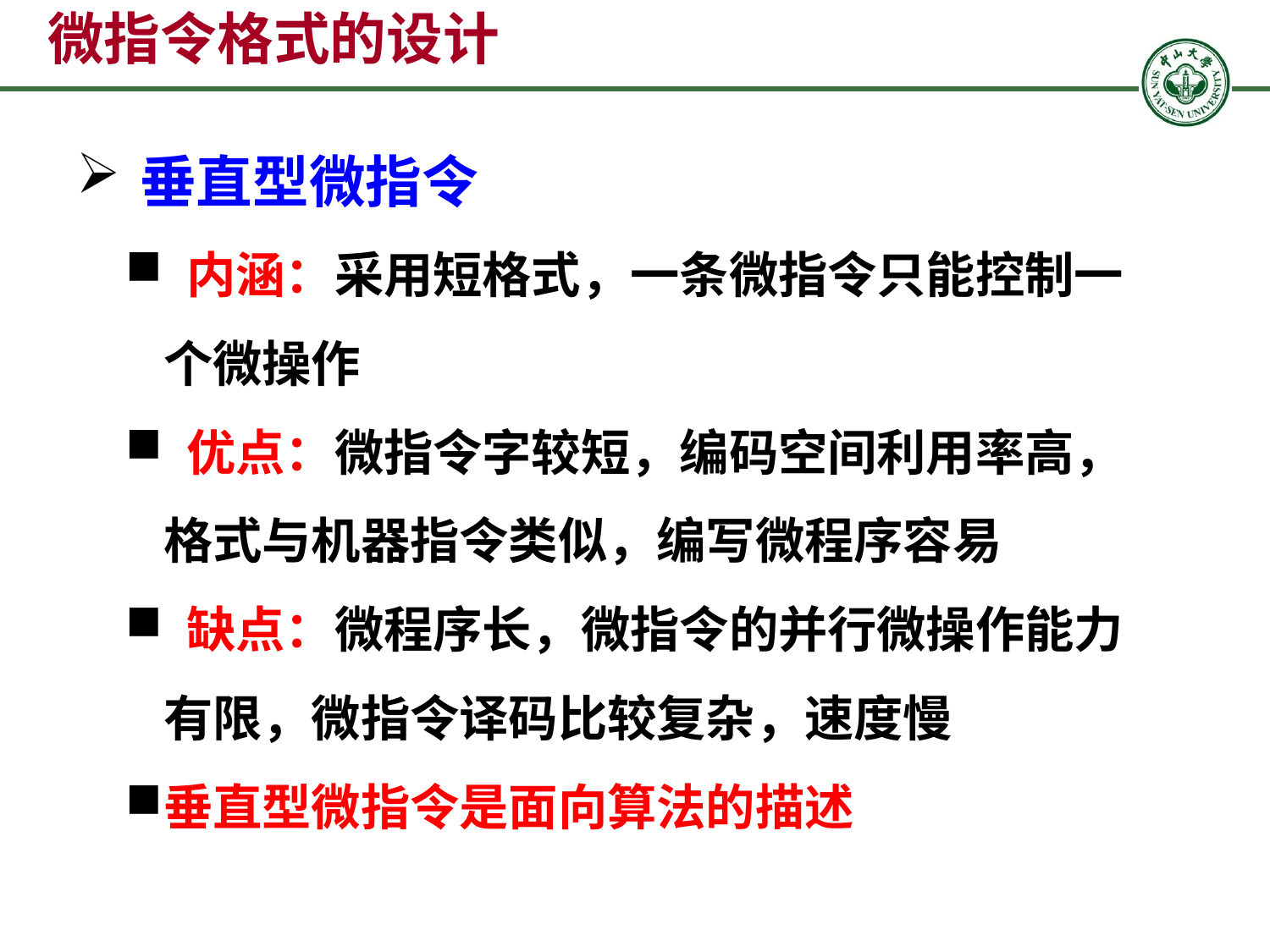

# 微指令格式的设计
垂直型微指令
 内涵：采用短格式，一条微指令只能控制一个微操作
 优点：微指令字较短，编码空间利用率高，格式与机器指令类似，编写微程序容易
 缺点：微程序长，微指令的并行微操作能力有限，微指令译码比较复杂，速度慢
垂直型微指令是面向算法的描述